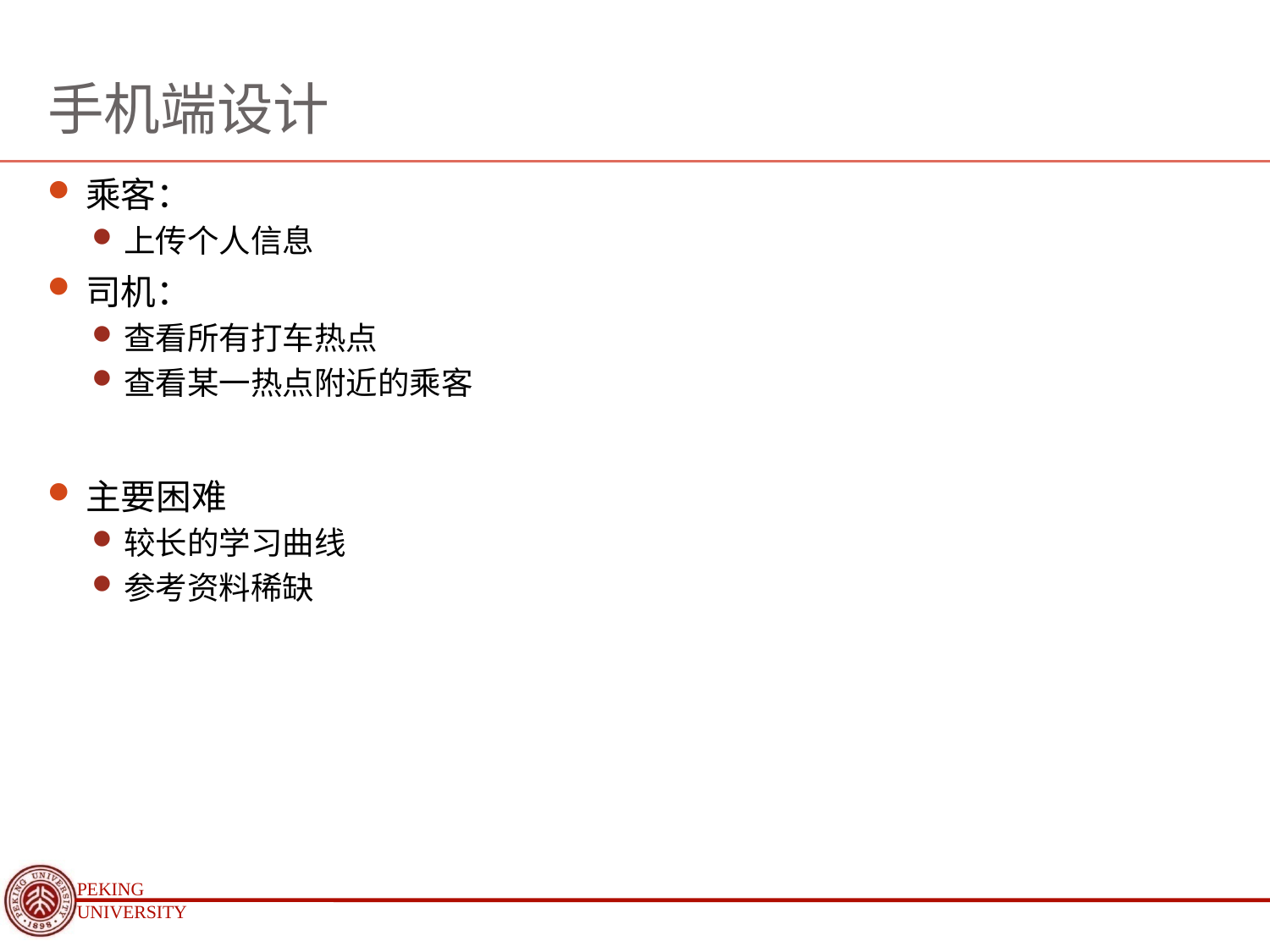

# 手机端设计
乘客：
上传个人信息
司机：
查看所有打车热点
查看某一热点附近的乘客

主要困难
较长的学习曲线
参考资料稀缺